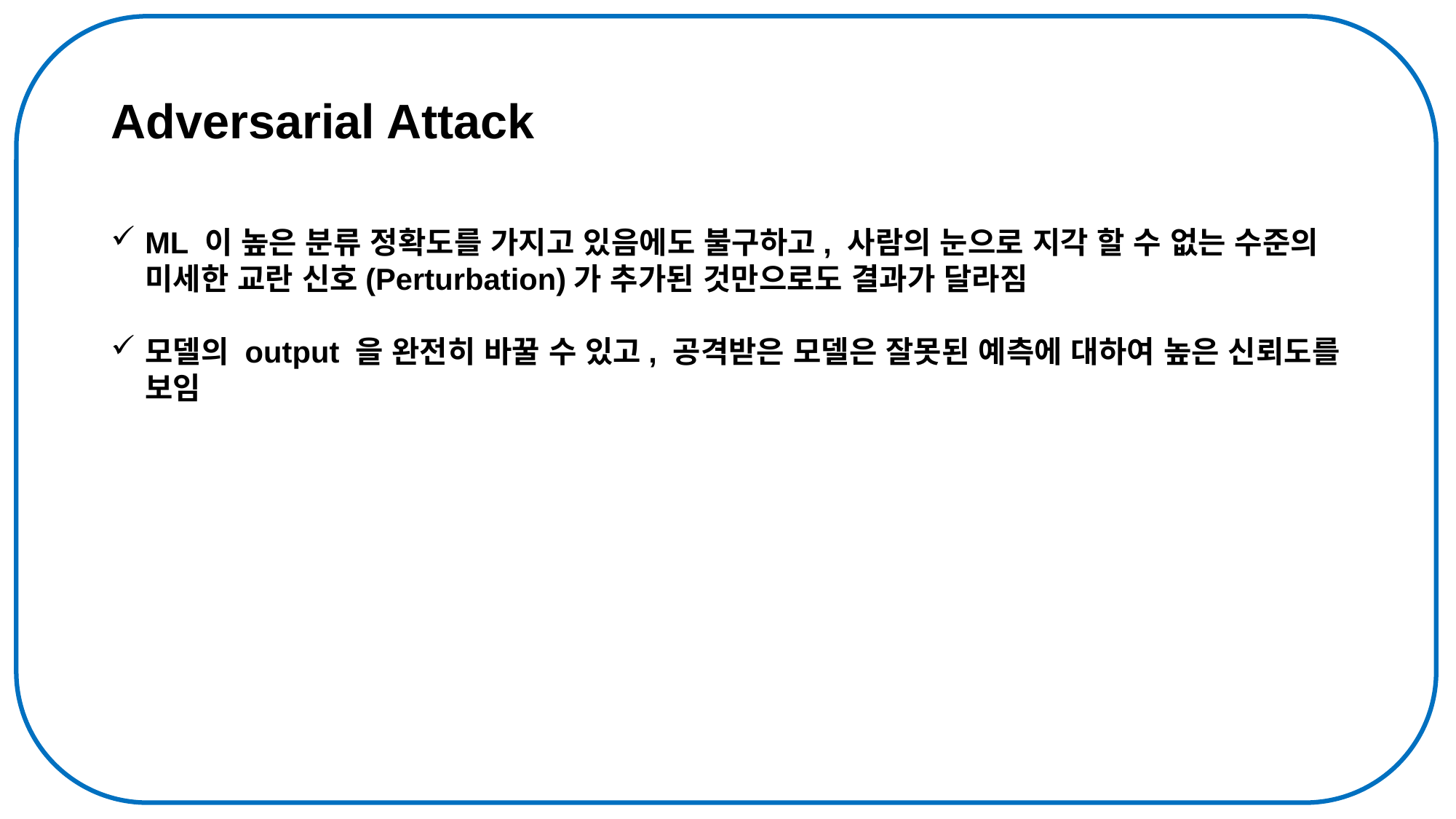

# Adversarial Attack
ML 이 높은 분류 정확도를 가지고 있음에도 불구하고, 사람의 눈으로 지각 할 수 없는 수준의 미세한 교란 신호(Perturbation)가 추가된 것만으로도 결과가 달라짐

모델의 output 을 완전히 바꿀 수 있고, 공격받은 모델은 잘못된 예측에 대하여 높은 신뢰도를 보임